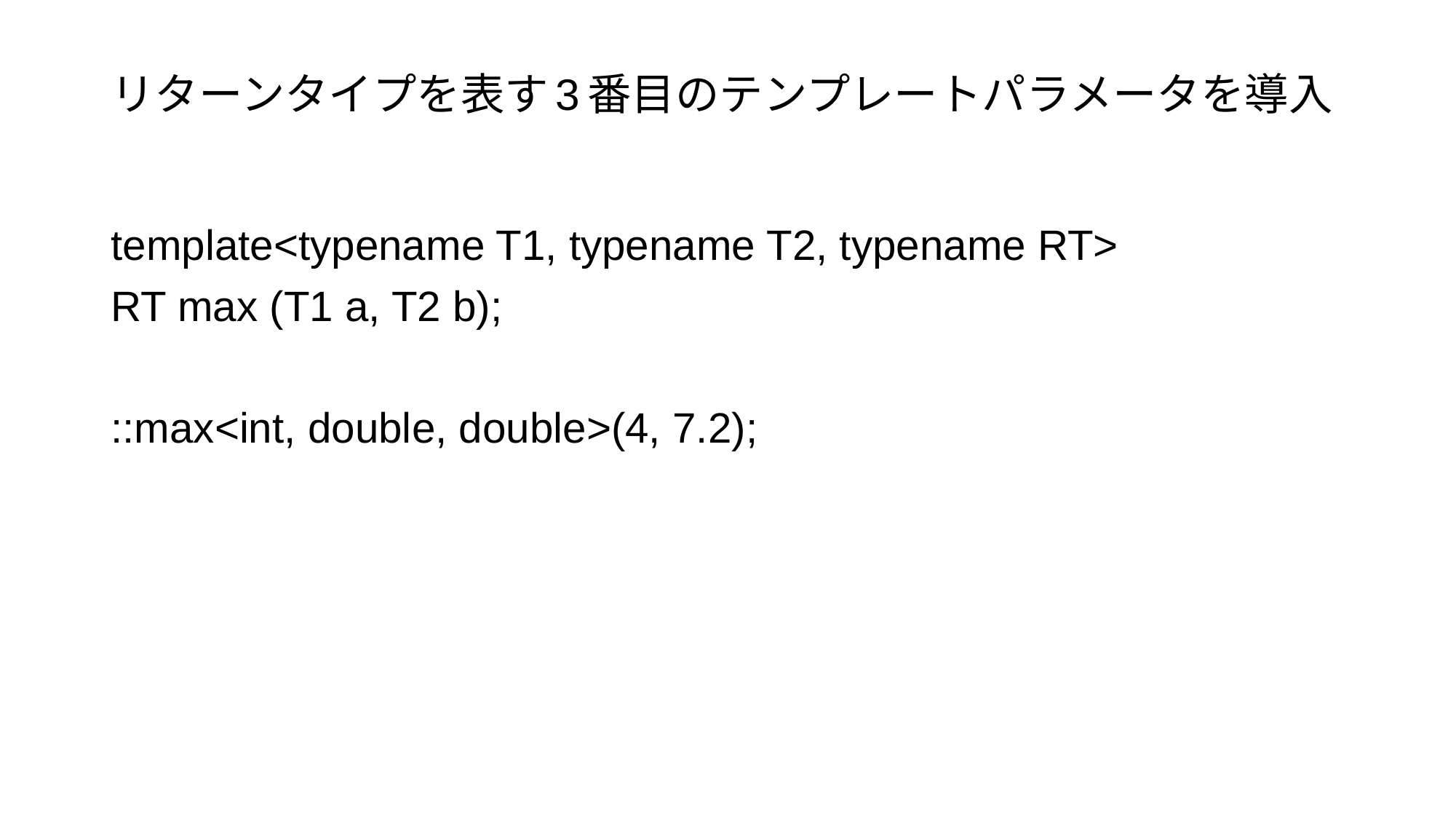

# リターンタイプを表す3番目のテンプレートパラメータを導入
template<typename T1, typename T2, typename RT>
RT max (T1 a, T2 b);

::max<int, double, double>(4, 7.2);